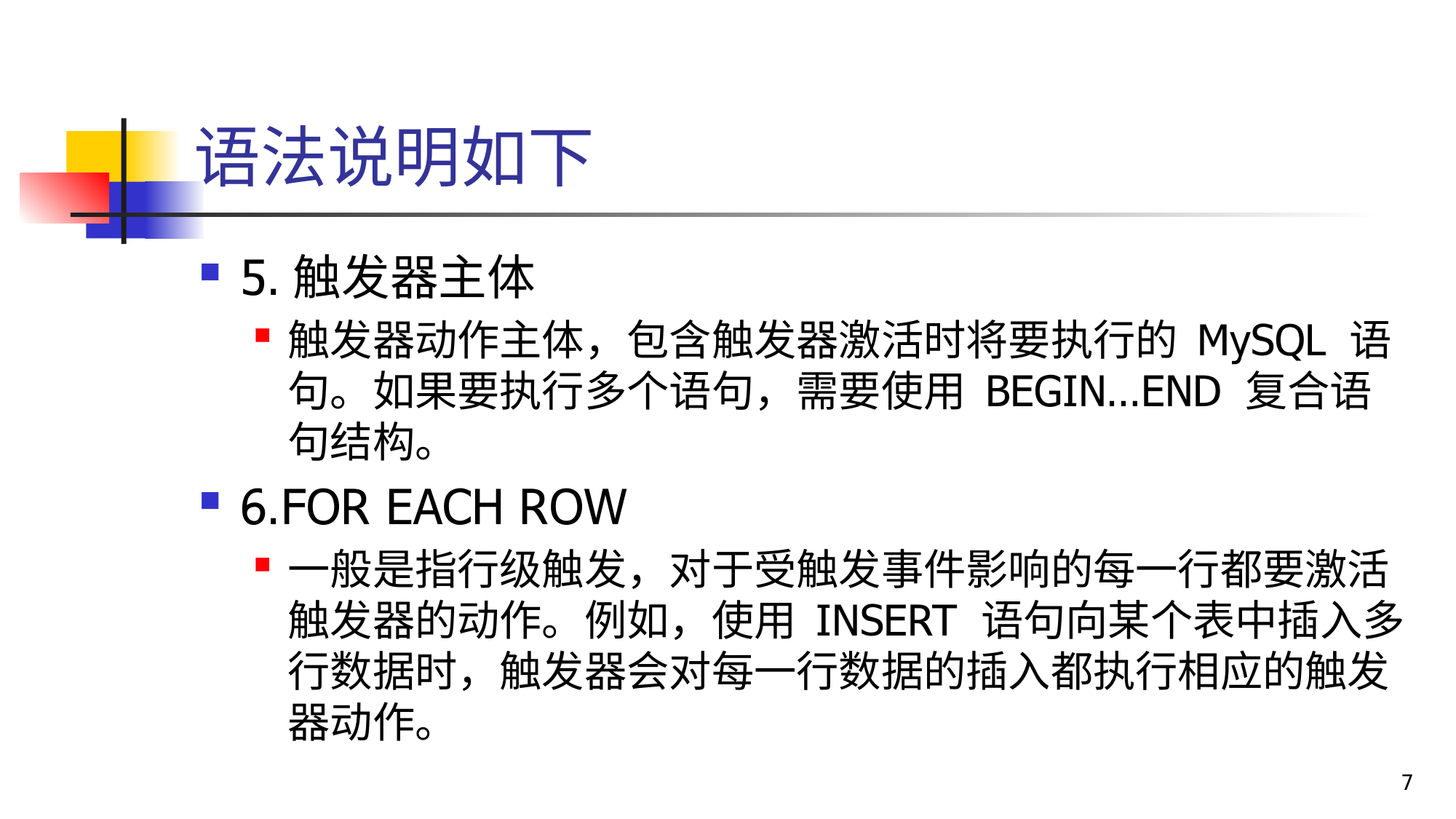

# 语法说明如下
5.触发器主体
触发器动作主体，包含触发器激活时将要执行的 MySQL 语句。如果要执行多个语句，需要使用 BEGIN…END 复合语句结构。
6.FOR EACH ROW
一般是指行级触发，对于受触发事件影响的每一行都要激活触发器的动作。例如，使用 INSERT 语句向某个表中插入多行数据时，触发器会对每一行数据的插入都执行相应的触发器动作。

7